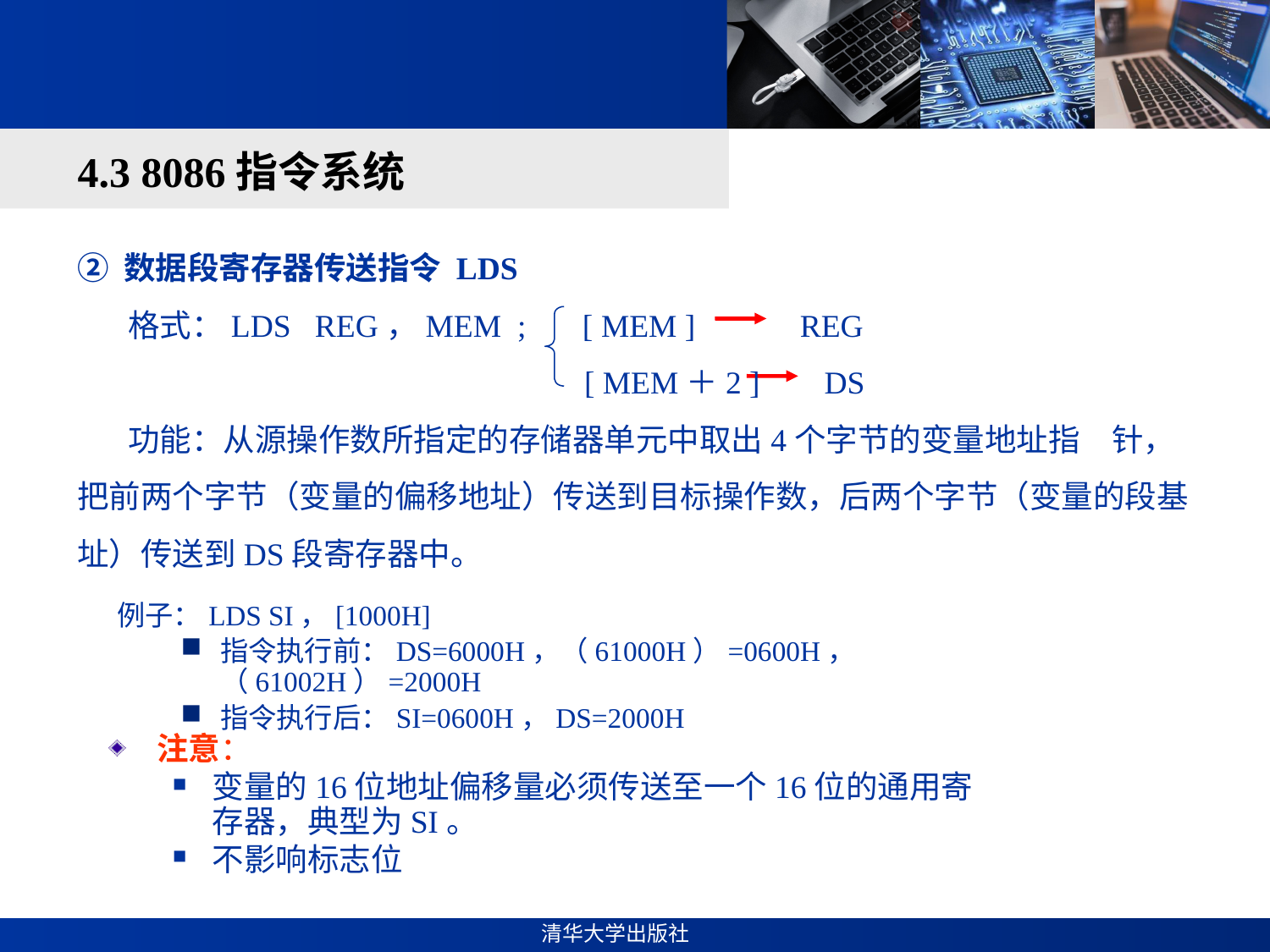

#
4.3 8086指令系统

② 数据段寄存器传送指令 LDS
      格式：LDS   REG，MEM  ;       [ MEM ]             REG
                                                               [ MEM＋2 ]        DS
      功能：从源操作数所指定的存储器单元中取出4个字节的变量地址指　针，把前两个字节（变量的偏移地址）传送到目标操作数，后两个字节（变量的段基址）传送到DS段寄存器中。

例子：LDS SI，[1000H]
指令执行前：DS=6000H，（61000H）=0600H，（61002H）=2000H
指令执行后：SI=0600H，DS=2000H
注意：
变量的16位地址偏移量必须传送至一个16位的通用寄存器，典型为SI。
不影响标志位